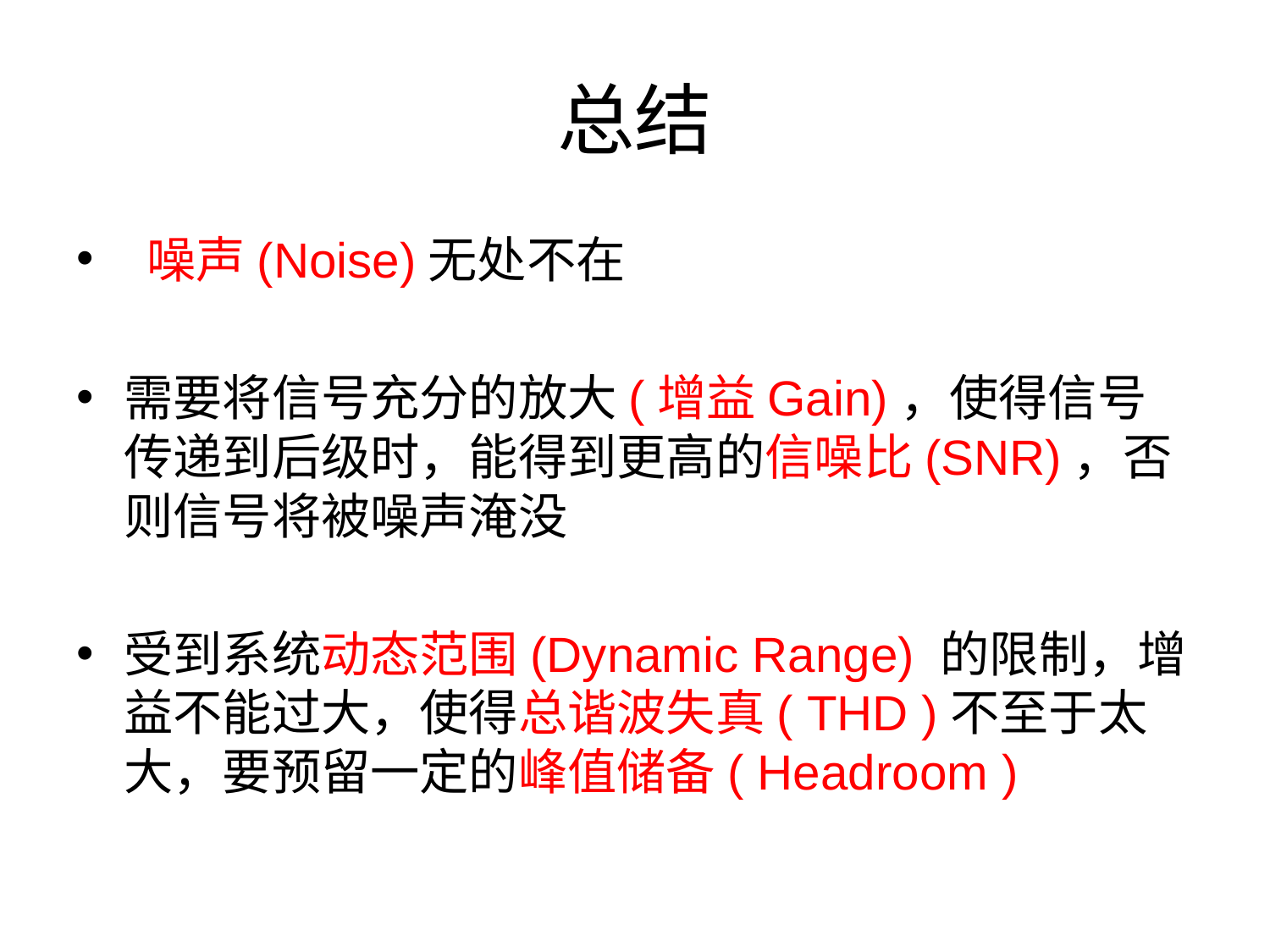

# 总结
 噪声(Noise)无处不在

需要将信号充分的放大(增益Gain)，使得信号传递到后级时，能得到更高的信噪比(SNR)，否则信号将被噪声淹没

受到系统动态范围(Dynamic Range) 的限制，增益不能过大，使得总谐波失真( THD )不至于太大，要预留一定的峰值储备( Headroom )